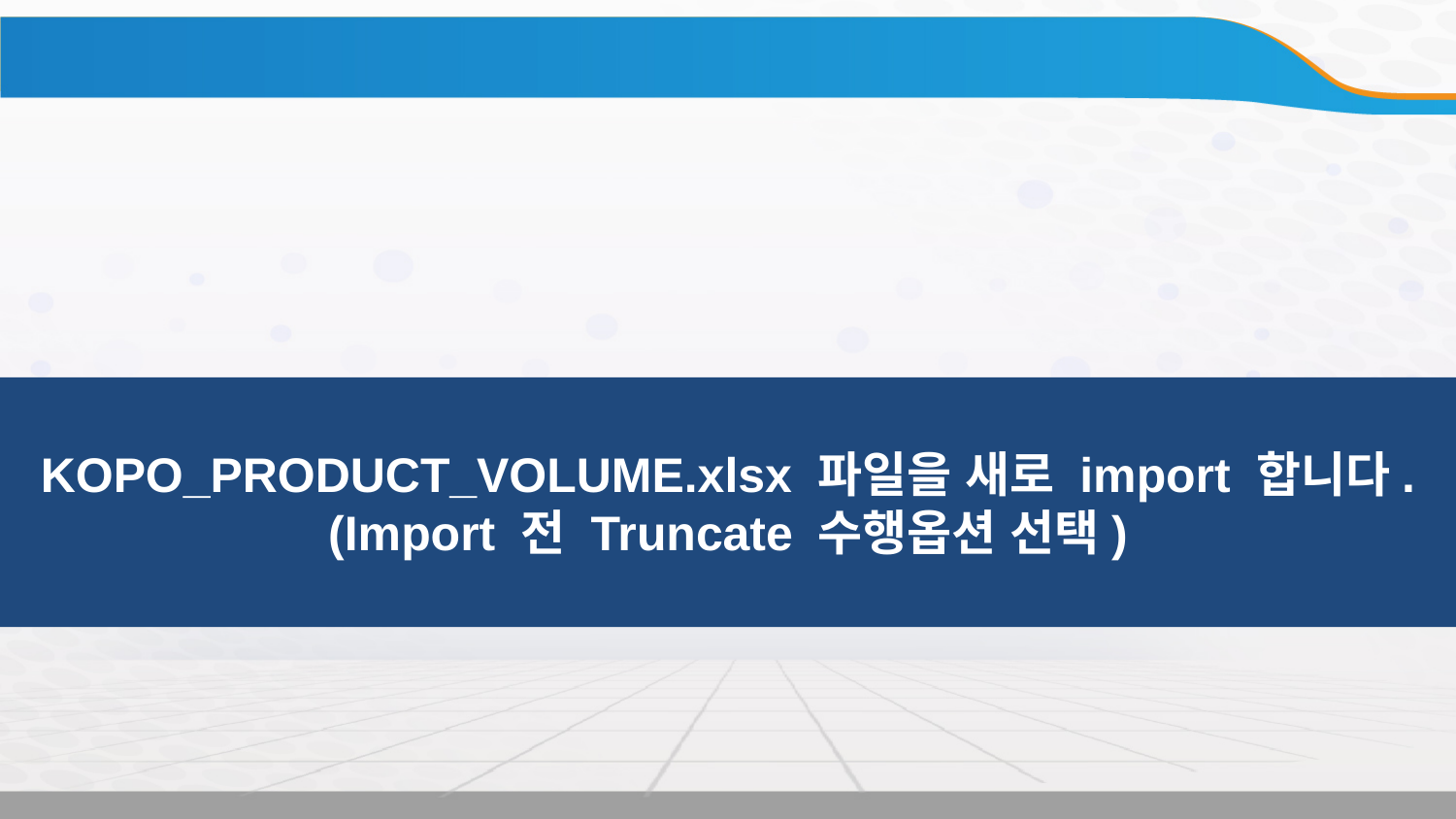

3. 무결성 제약조건
KOPO_PRODUCT_VOLUME.xlsx 파일을 새로 import 합니다.
(Import 전 Truncate 수행옵션 선택)